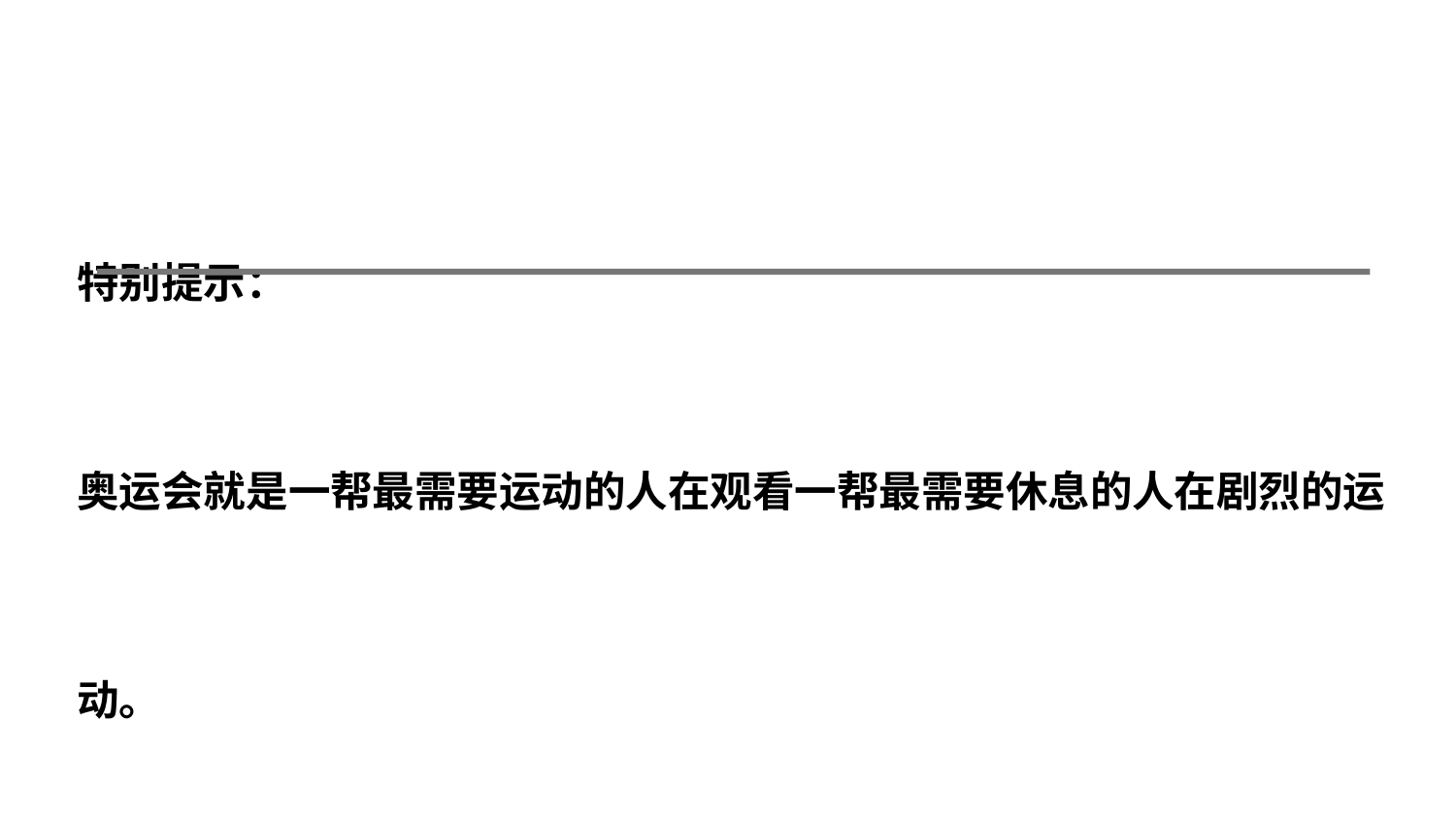

特别提示：
奥运会就是一帮最需要运动的人在观看一帮最需要休息的人在剧烈的运动。